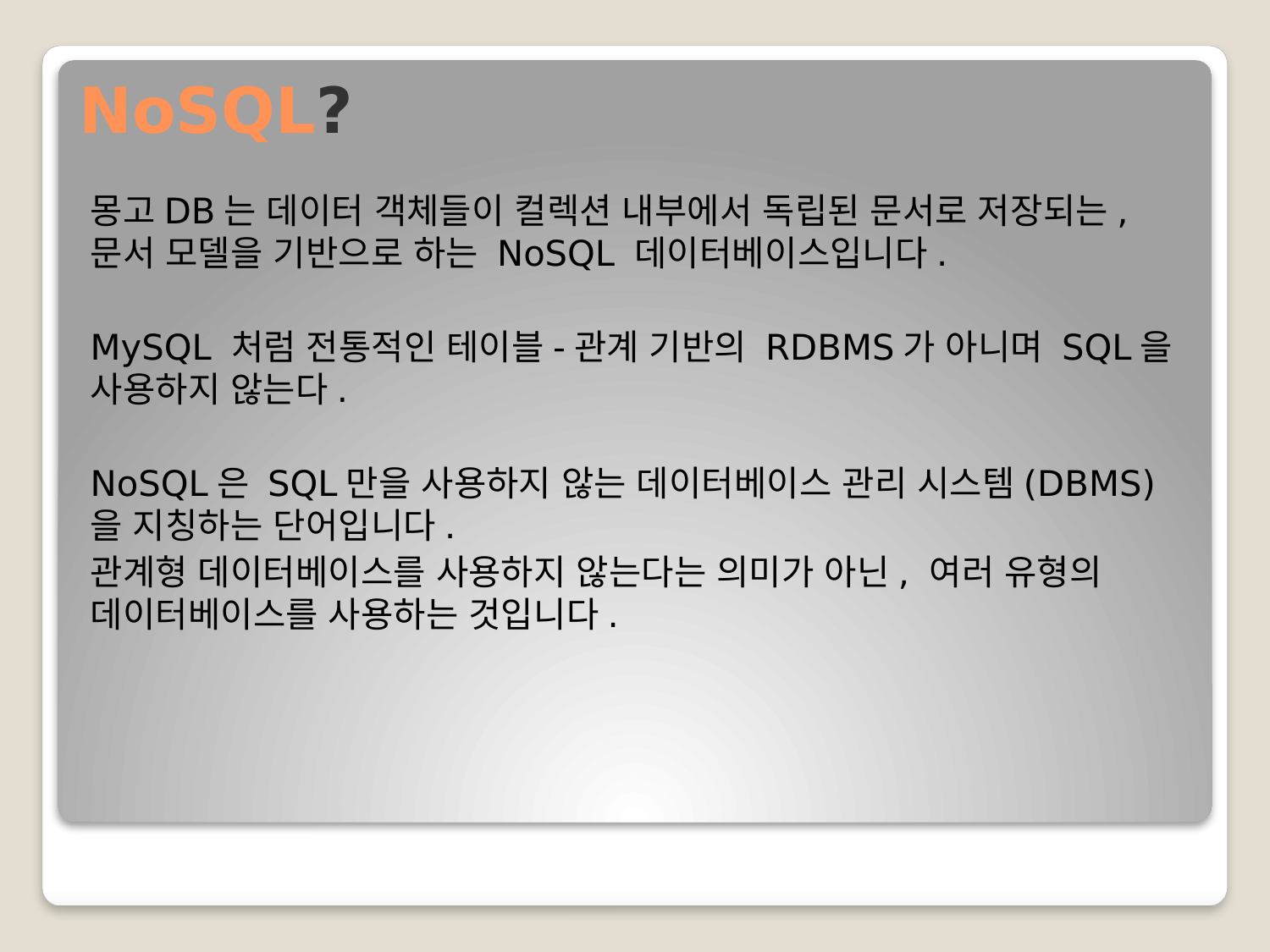

# NoSQL?
몽고DB는 데이터 객체들이 컬렉션 내부에서 독립된 문서로 저장되는, 문서 모델을 기반으로 하는 NoSQL 데이터베이스입니다.

MySQL 처럼 전통적인 테이블-관계 기반의 RDBMS가 아니며 SQL을 사용하지 않는다.

NoSQL은 SQL만을 사용하지 않는 데이터베이스 관리 시스템(DBMS)을 지칭하는 단어입니다.
관계형 데이터베이스를 사용하지 않는다는 의미가 아닌, 여러 유형의 데이터베이스를 사용하는 것입니다.